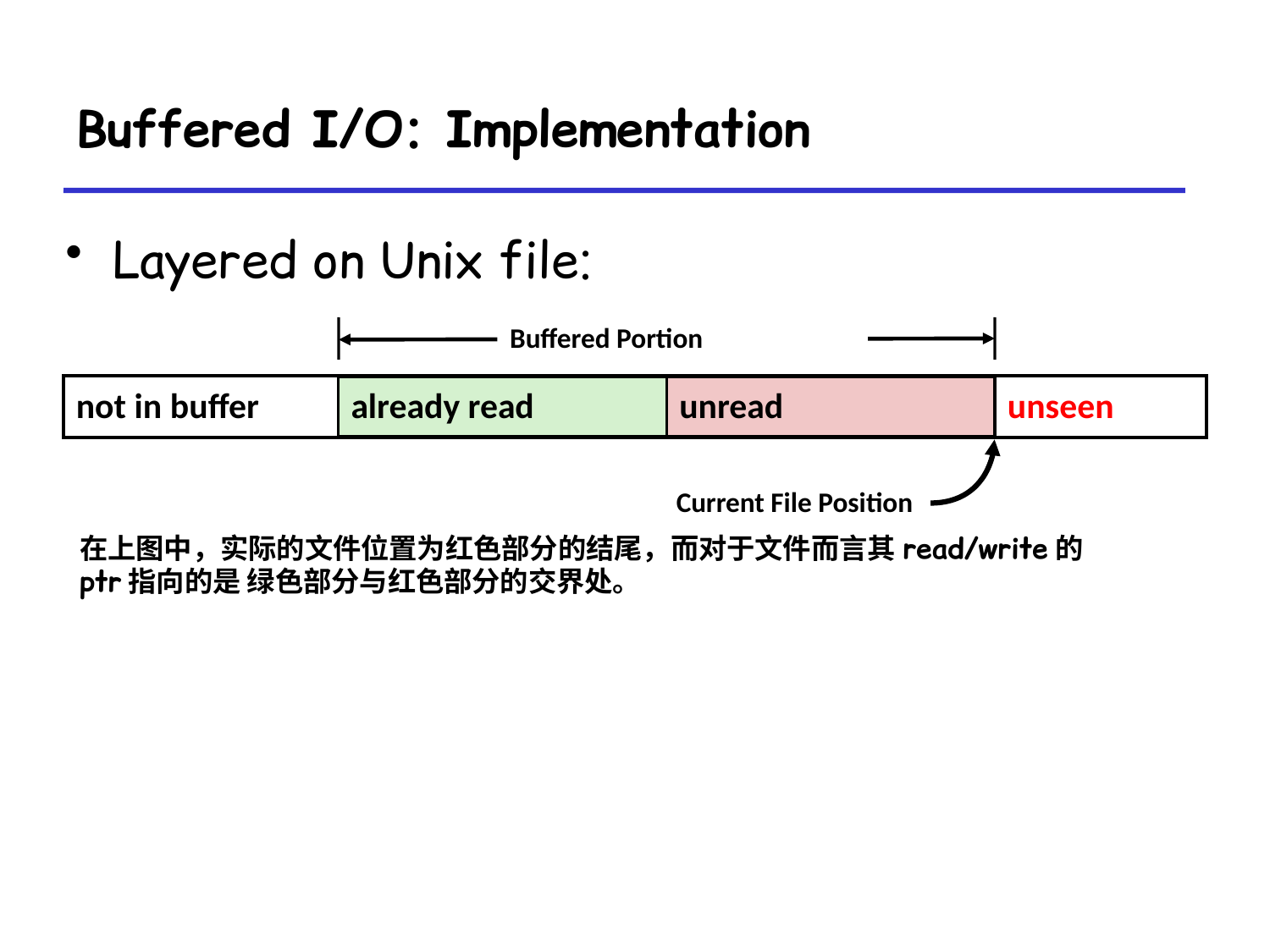

# Buffered I/O: Implementation
Layered on Unix file:

Buffered Portion

not in buffer
already read
unread
unseen

Current File Position
在上图中，实际的文件位置为红色部分的结尾，而对于文件而言其read/write的
ptr指向的是 绿色部分与红色部分的交界处。